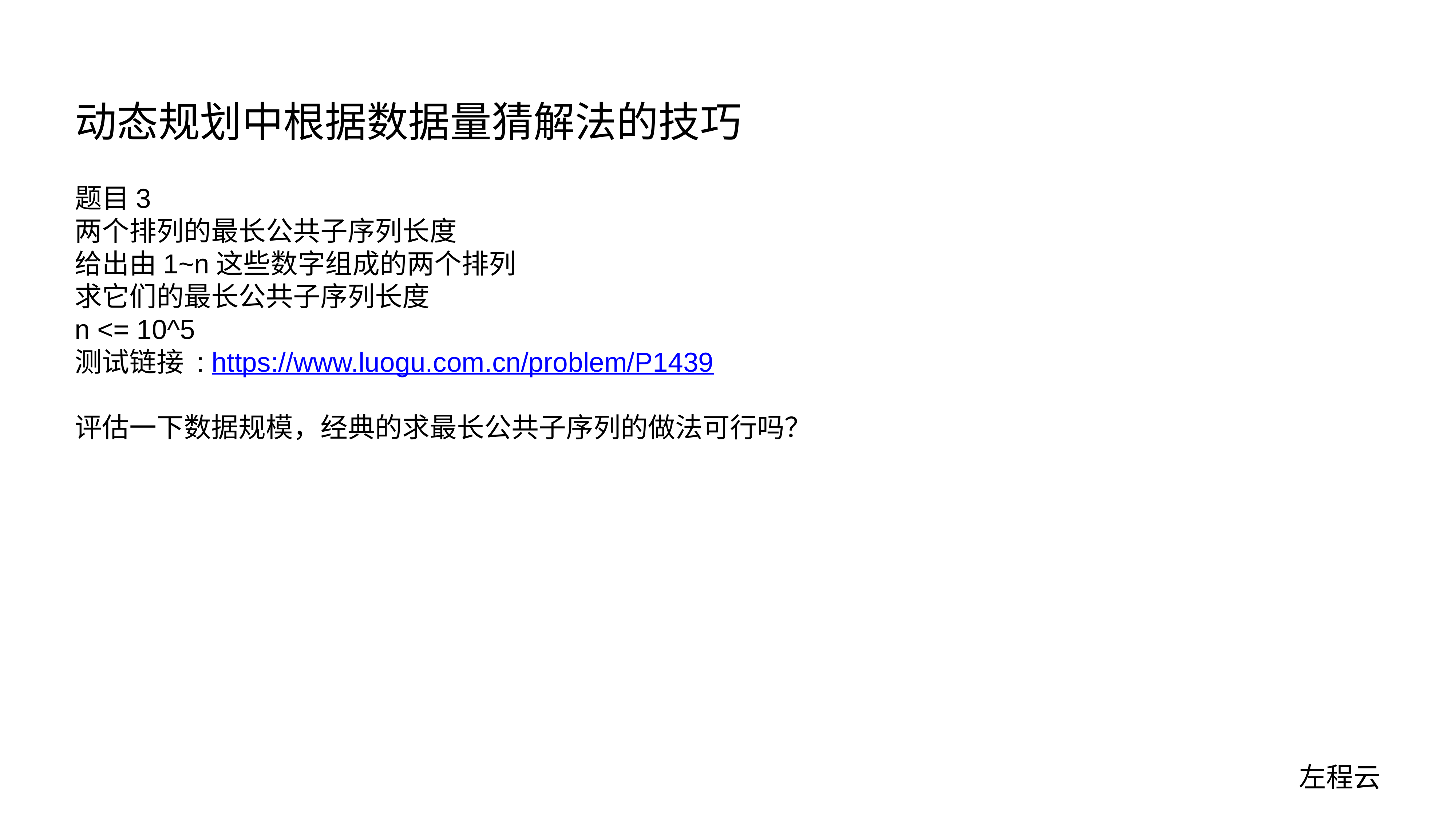

# 动态规划中根据数据量猜解法的技巧
题目3
两个排列的最长公共子序列长度
给出由1~n这些数字组成的两个排列
求它们的最长公共子序列长度
n <= 10^5
测试链接 : https://www.luogu.com.cn/problem/P1439

评估一下数据规模，经典的求最长公共子序列的做法可行吗？
左程云